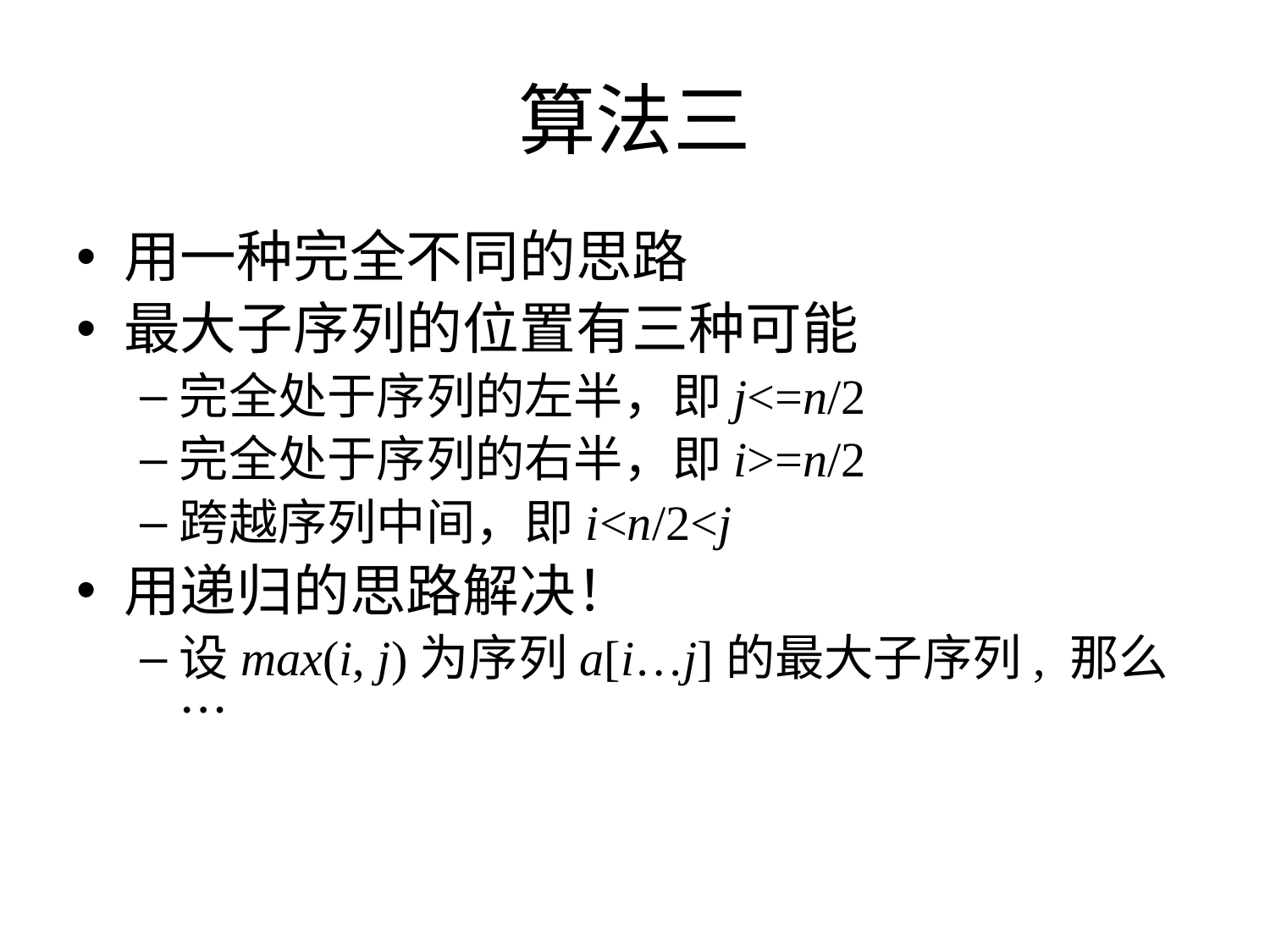

# 算法三
用一种完全不同的思路
最大子序列的位置有三种可能
完全处于序列的左半，即j<=n/2
完全处于序列的右半，即i>=n/2
跨越序列中间，即i<n/2<j
用递归的思路解决！
设max(i, j)为序列a[i…j]的最大子序列, 那么…